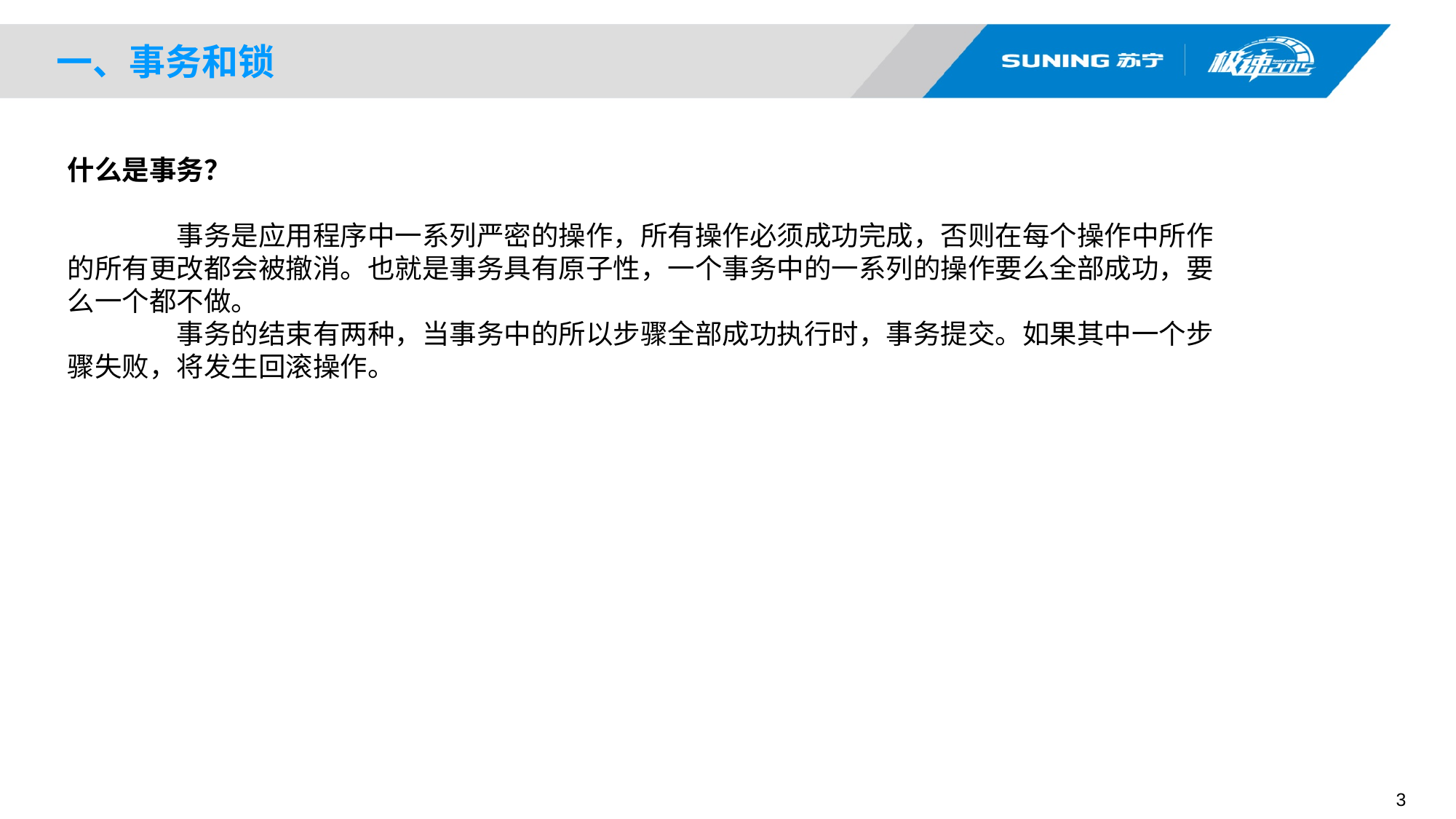

# 一、事务和锁
什么是事务？

	事务是应用程序中一系列严密的操作，所有操作必须成功完成，否则在每个操作中所作的所有更改都会被撤消。也就是事务具有原子性，一个事务中的一系列的操作要么全部成功，要么一个都不做。
	事务的结束有两种，当事务中的所以步骤全部成功执行时，事务提交。如果其中一个步骤失败，将发生回滚操作。